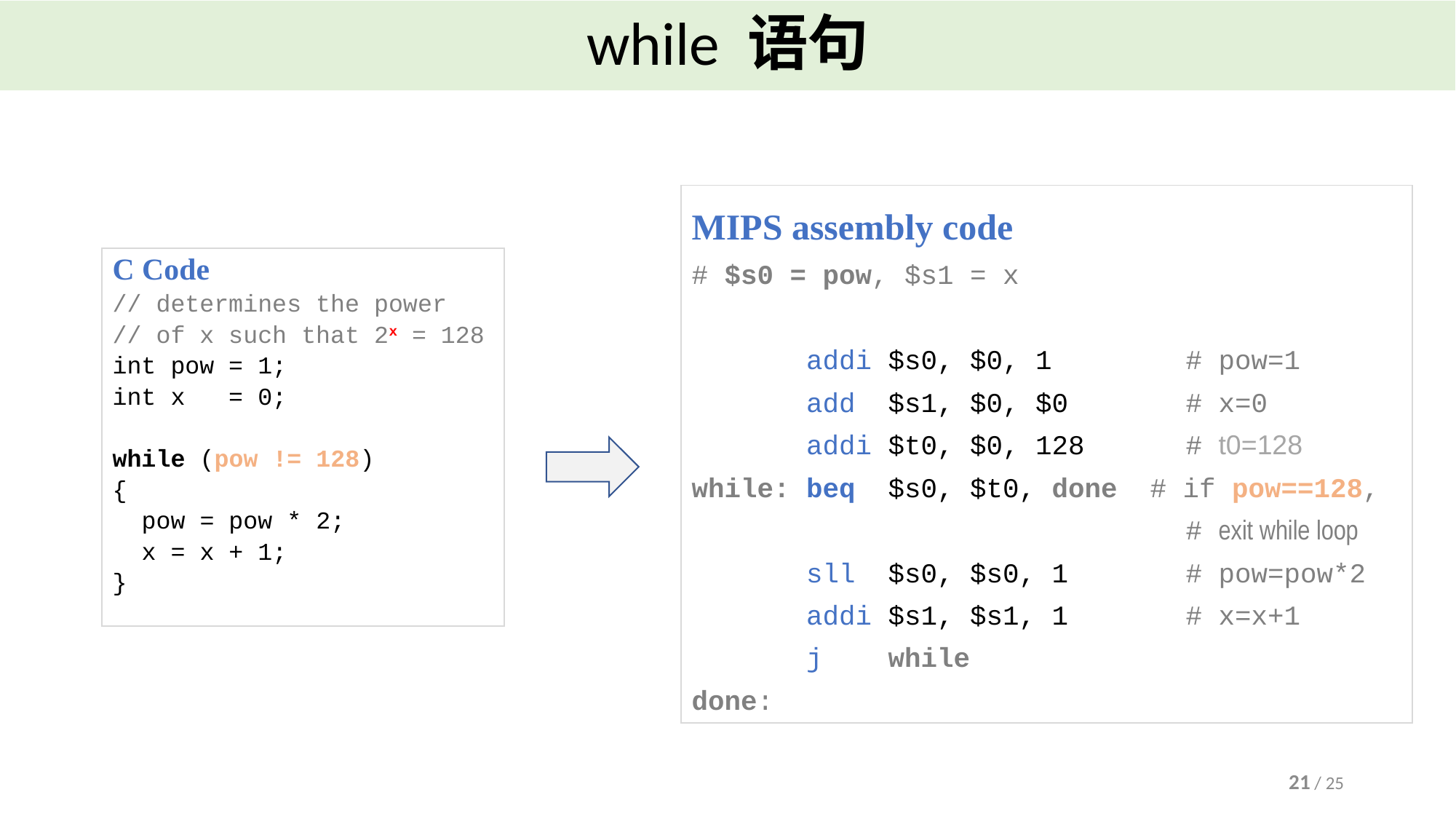

# while 语句
MIPS assembly code
# $s0 = pow, $s1 = x

       addi $s0, $0, 1   	 # pow=1
       add  $s1, $0, $0  	 # x=0
       addi $t0, $0, 128 	 # t0=128
while: beq  $s0, $t0, done  # if pow==128,
                       	 # exit while loop
       sll  $s0, $s0, 1  	 # pow=pow*2
       addi $s1, $s1, 1  	 # x=x+1
       j    while
done:
C Code
// determines the power
// of x such that 2x = 128
int pow = 1;
int x   = 0;

while (pow != 128)
{
  pow = pow * 2;
  x = x + 1;
}

21 / 25